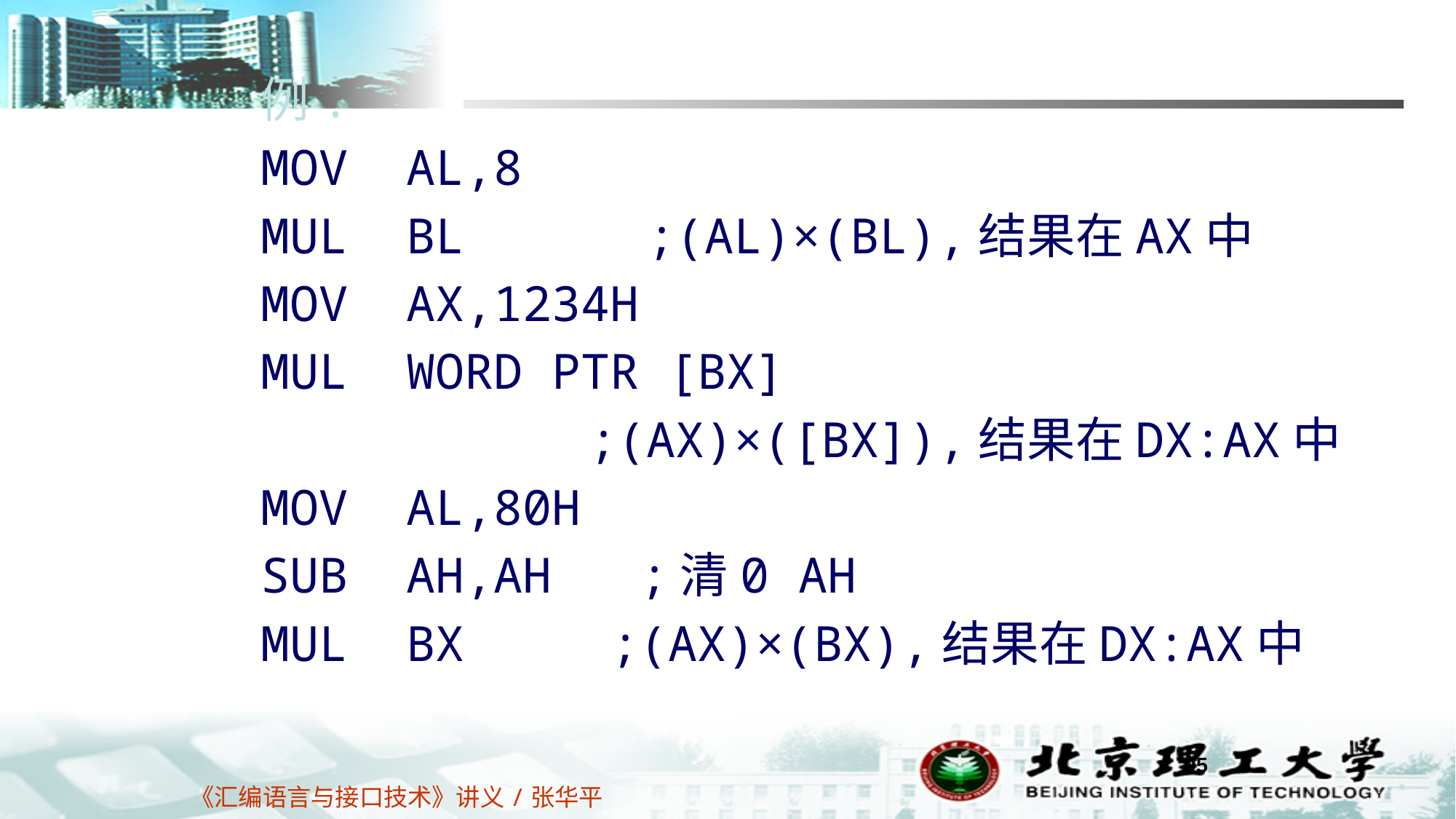

例.
	MOV  AL,8
	MUL  BL 	  ;(AL)×(BL),结果在AX中
	MOV  AX,1234H
	MUL  WORD PTR [BX]
				;(AX)×([BX]),结果在DX:AX中
	MOV  AL,80H
	SUB  AH,AH   ;清0 AH
	MUL  BX     ;(AX)×(BX),结果在DX:AX中
95